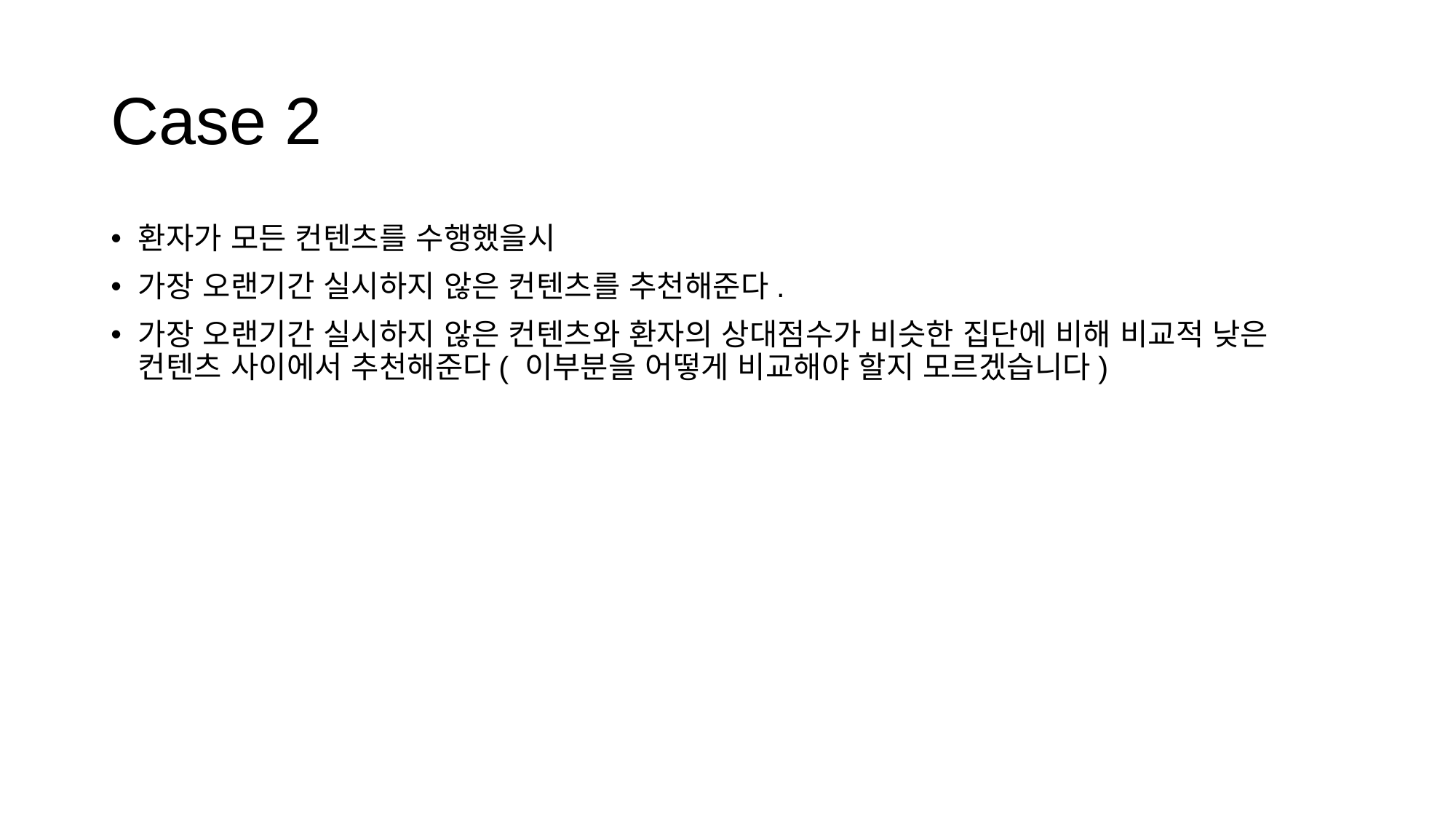

# Case 2
환자가 모든 컨텐츠를 수행했을시
가장 오랜기간 실시하지 않은 컨텐츠를 추천해준다.
가장 오랜기간 실시하지 않은 컨텐츠와 환자의 상대점수가 비슷한 집단에 비해 비교적 낮은 컨텐츠 사이에서 추천해준다( 이부분을 어떻게 비교해야 할지 모르겠습니다)